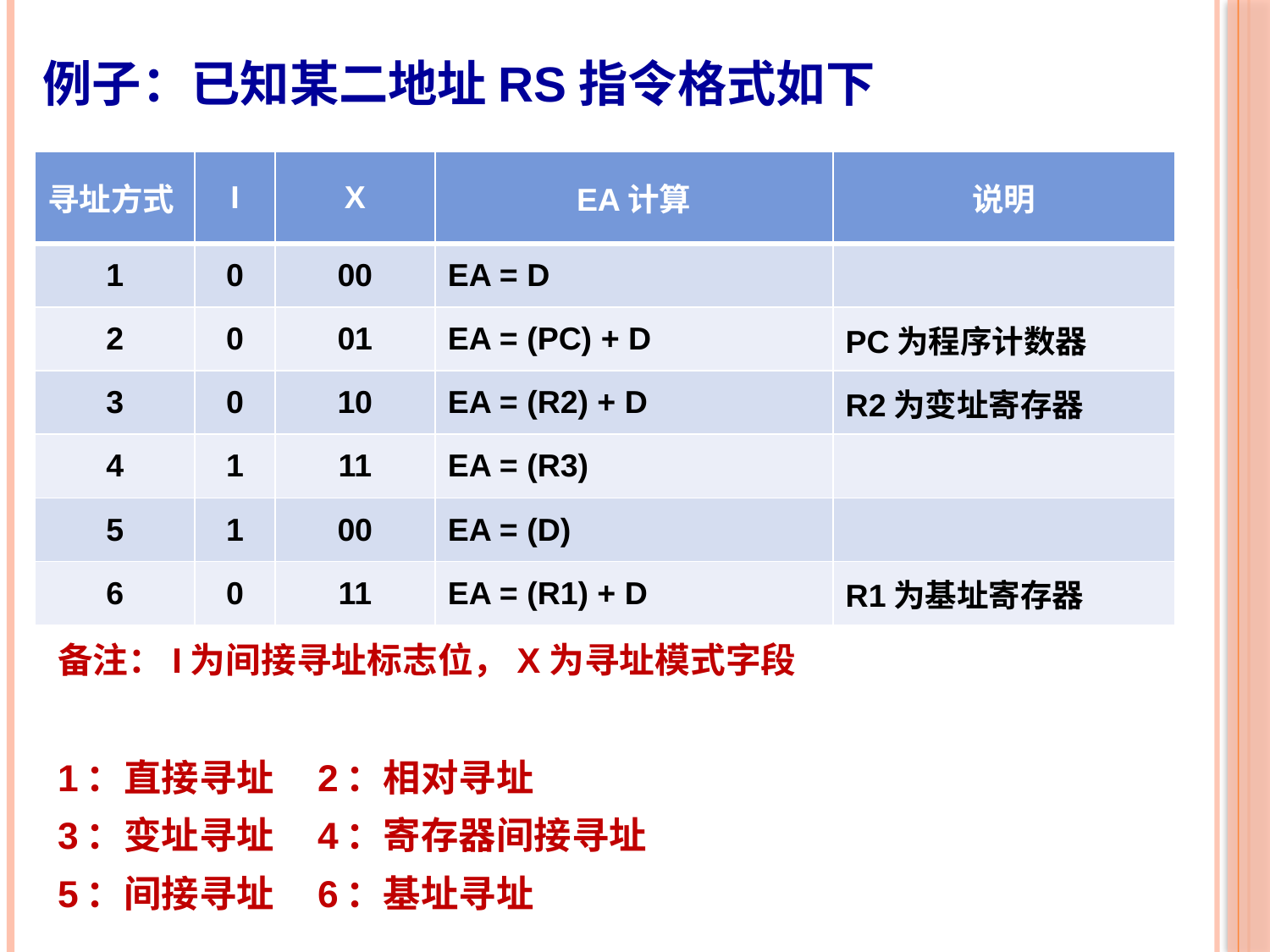

# 例子：已知某二地址RS指令格式如下
39
| 寻址方式 | I | X | EA计算 | 说明 |
| --- | --- | --- | --- | --- |
| 1 | 0 | 00 | EA = D |  |
| 2 | 0 | 01 | EA = (PC) + D | PC为程序计数器 |
| 3 | 0 | 10 | EA = (R2) + D | R2为变址寄存器 |
| 4 | 1 | 11 | EA = (R3) |  |
| 5 | 1 | 00 | EA = (D) |  |
| 6 | 0 | 11 | EA = (R1) + D | R1为基址寄存器 |
备注：I为间接寻址标志位，X为寻址模式字段
1：直接寻址			2：相对寻址
3：变址寻址			4：寄存器间接寻址
5：间接寻址			6：基址寻址